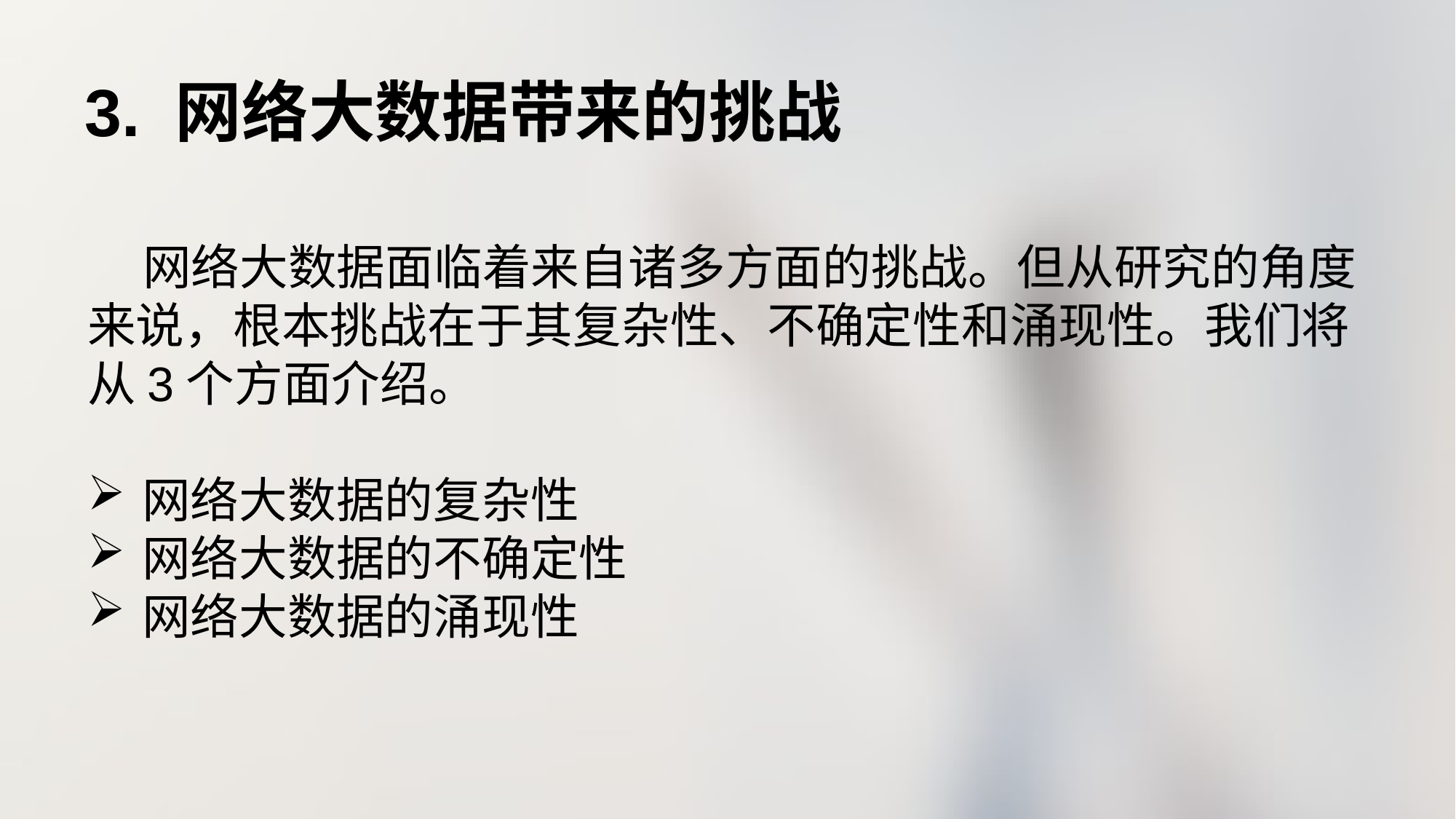

3. 网络大数据带来的挑战
    网络大数据面临着来自诸多方面的挑战。但从研究的角度来说，根本挑战在于其复杂性、不确定性和涌现性。我们将从3个方面介绍。

网络大数据的复杂性
网络大数据的不确定性
网络大数据的涌现性